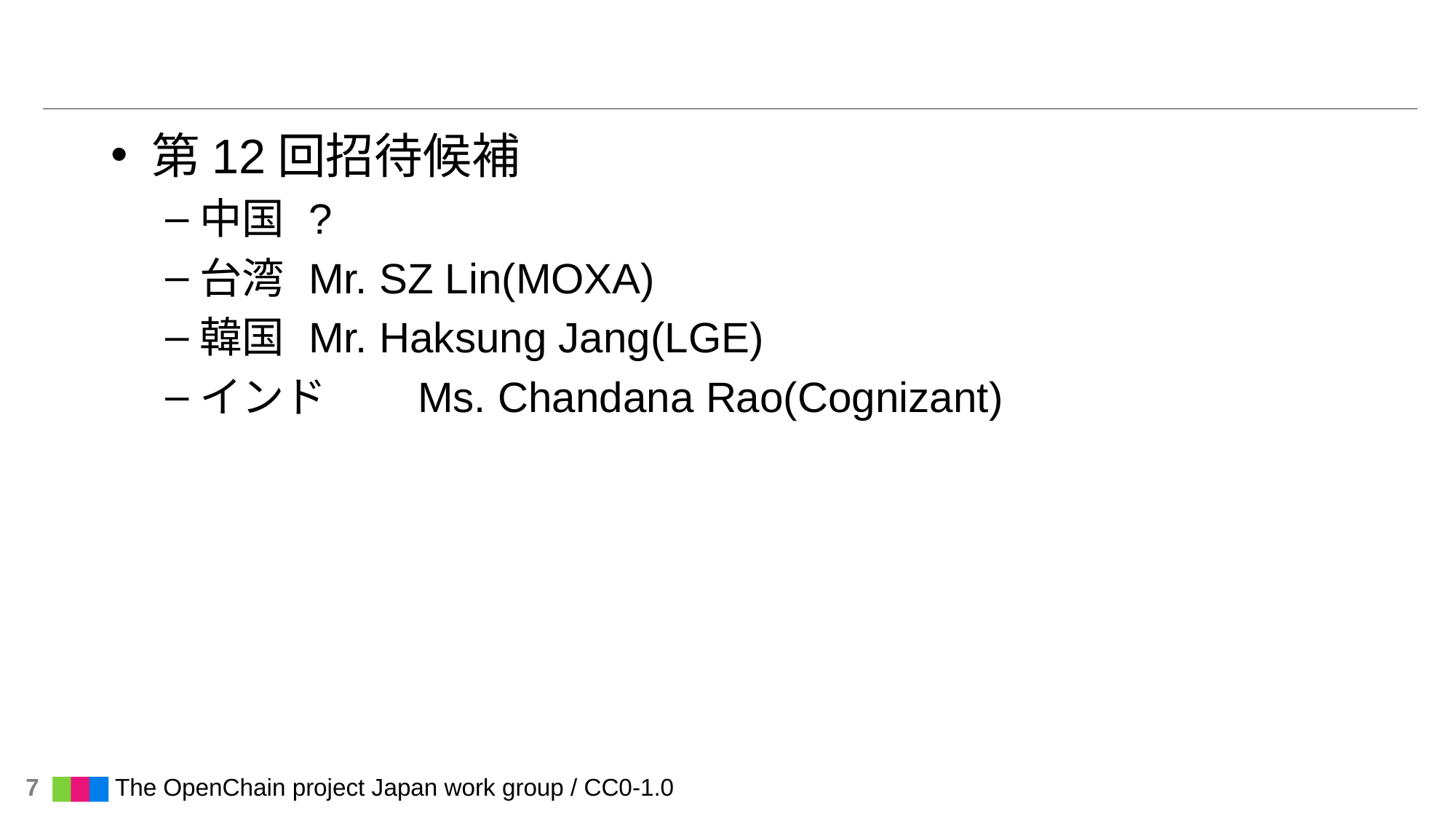

#
第12回招待候補
中国	?
台湾	Mr. SZ Lin(MOXA)
韓国	Mr. Haksung Jang(LGE)
インド	Ms. Chandana Rao(Cognizant)